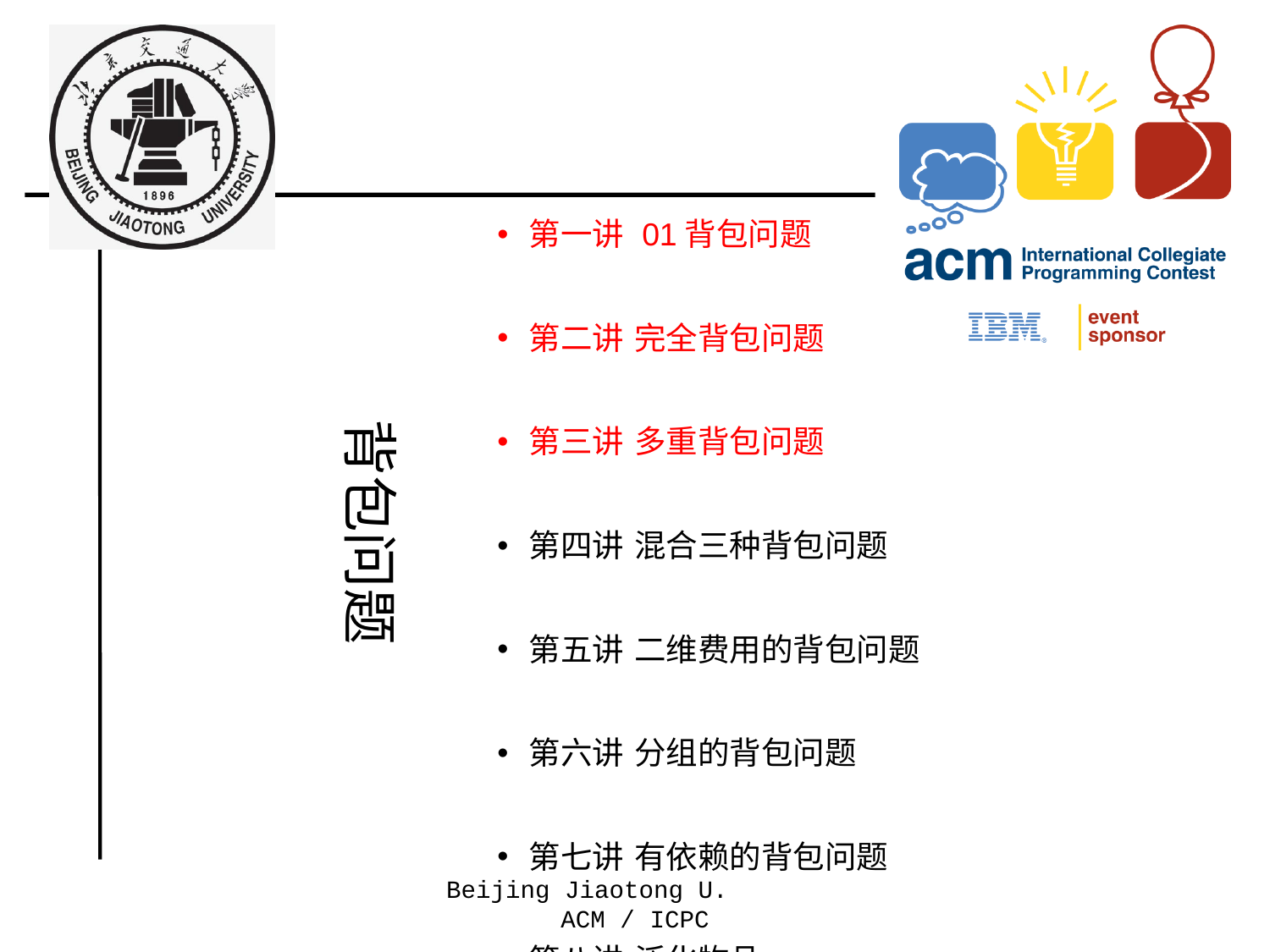

#

第一讲 01背包问题

第二讲 完全背包问题

第三讲 多重背包问题

第四讲 混合三种背包问题

第五讲 二维费用的背包问题

第六讲 分组的背包问题

第七讲 有依赖的背包问题

第八讲 泛化物品

第九讲 背包问题问法的变化

背包问题